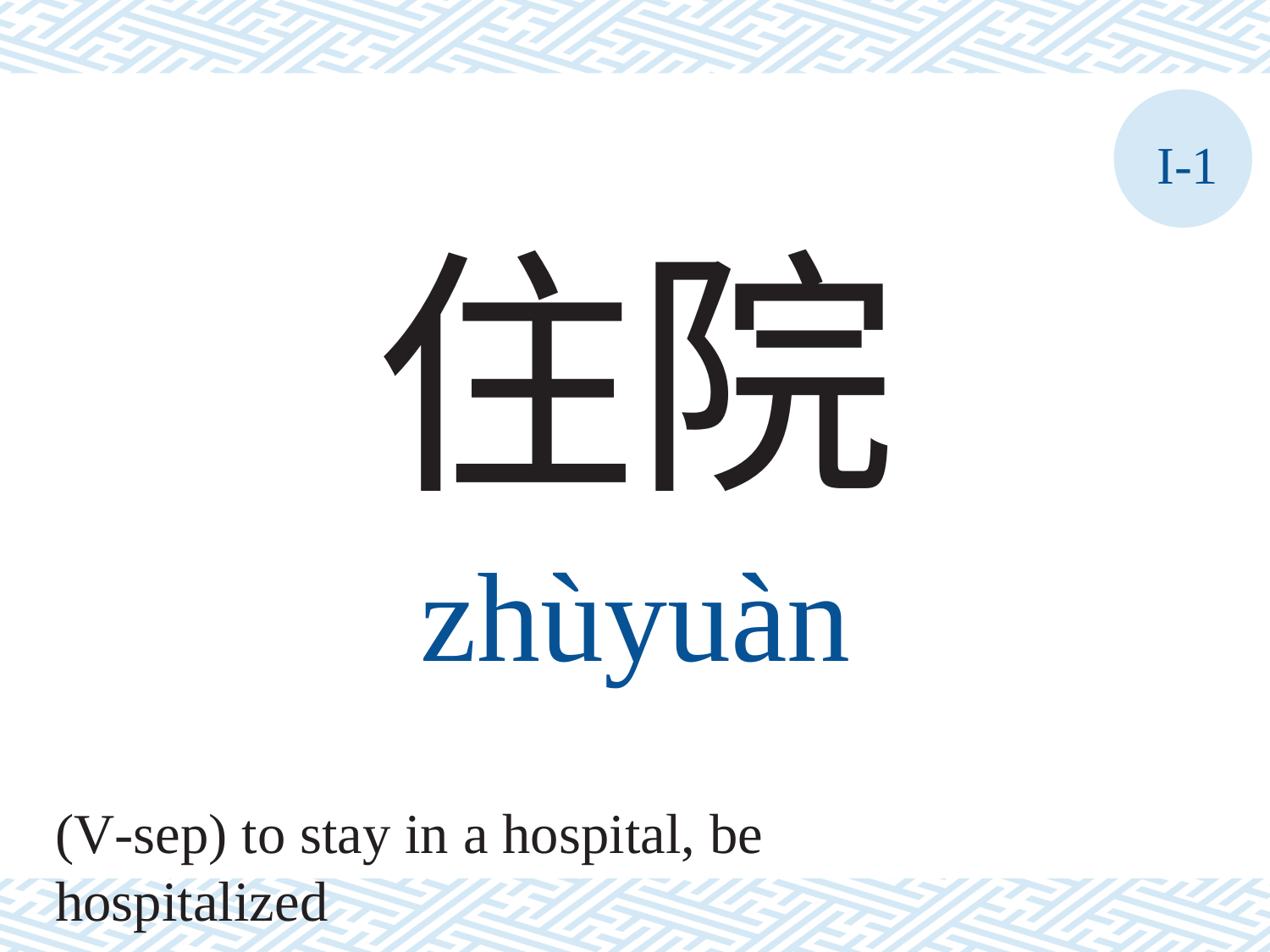

I-1
住院
zhùyuàn
(V-sep) to stay in a hospital, be hospitalized